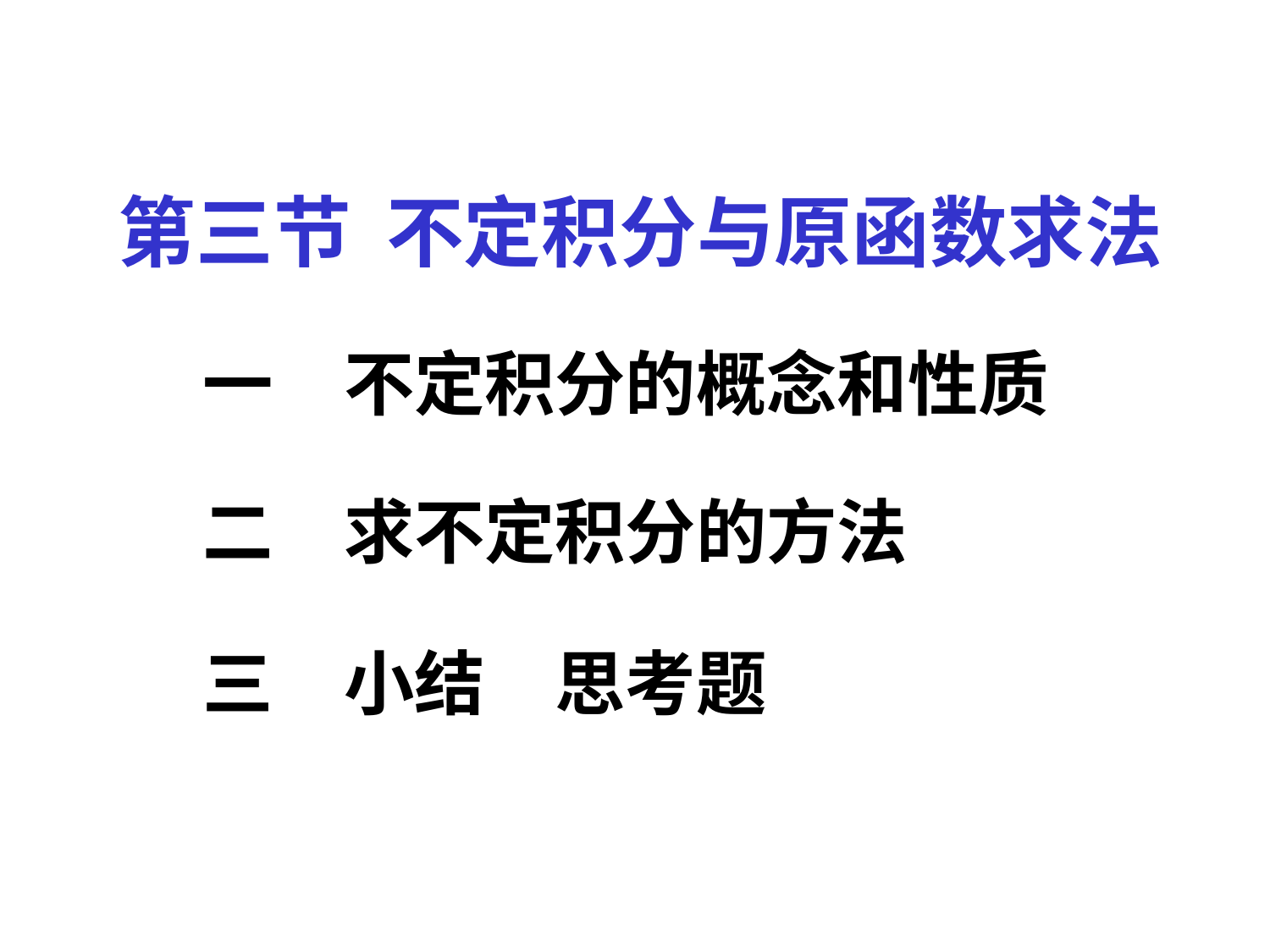

第三节  不定积分与原函数求法
一　不定积分的概念和性质
二　求不定积分的方法
三　小结　思考题